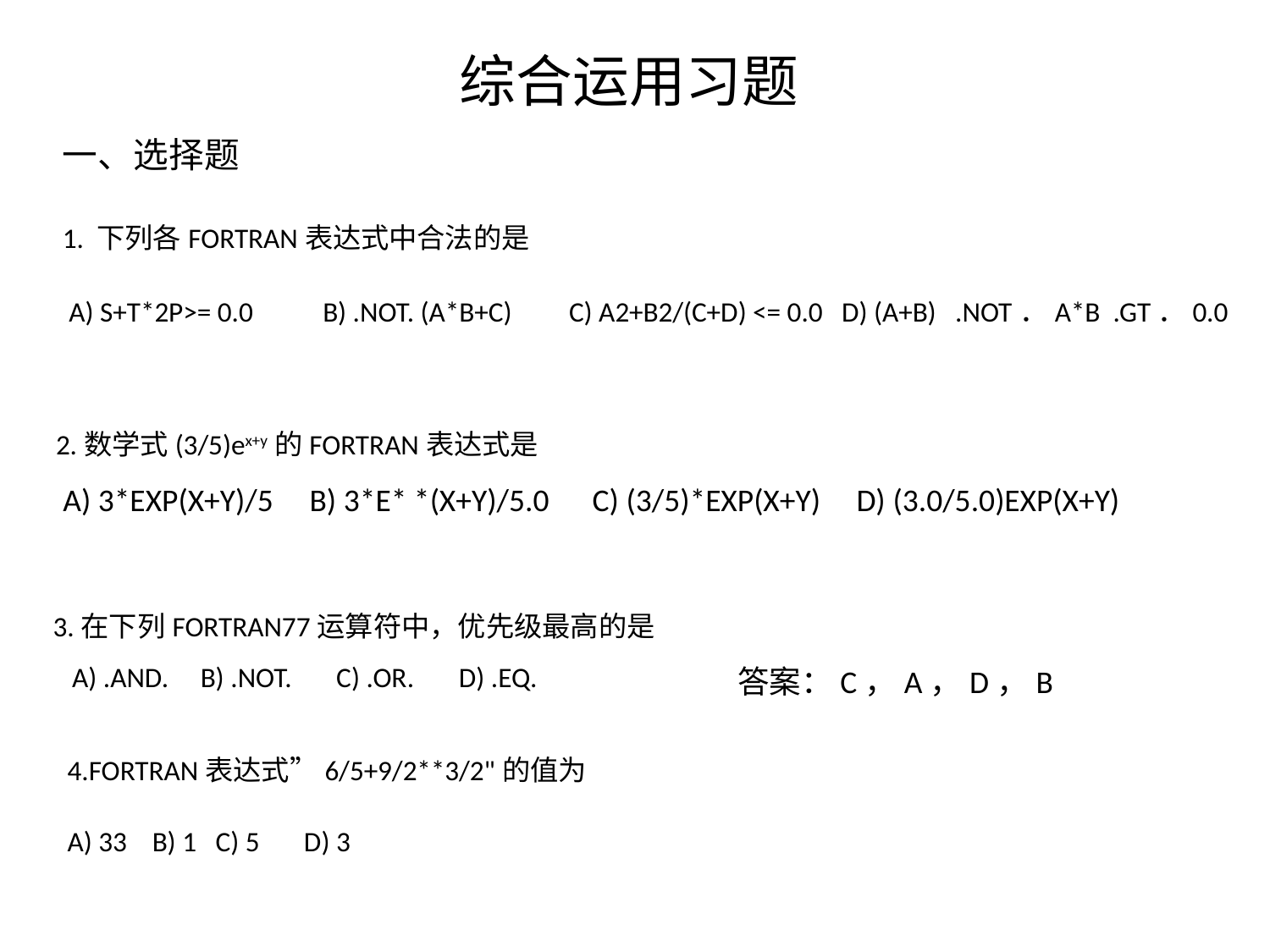

综合运用习题
一、选择题

1. 下列各FORTRAN表达式中合法的是

 A) S+T*2P>= 0.0           B) .NOT. (A*B+C)         C) A2+B2/(C+D) <= 0.0   D) (A+B)   .NOT．A*B  .GT．0.0
2.数学式(3/5)ex+y的FORTRAN表达式是
 A) 3*EXP(X+Y)/5     B) 3*E* *(X+Y)/5.0      C) (3/5)*EXP(X+Y)     D) (3.0/5.0)EXP(X+Y)

3.在下列FORTRAN77运算符中，优先级最高的是
   A) .AND.     B) .NOT.       C) .OR.       D) .EQ.
答案：C，A，D，B
4.FORTRAN表达式”6/5+9/2**3/2"的值为

A) 33    B) 1   C) 5       D) 3